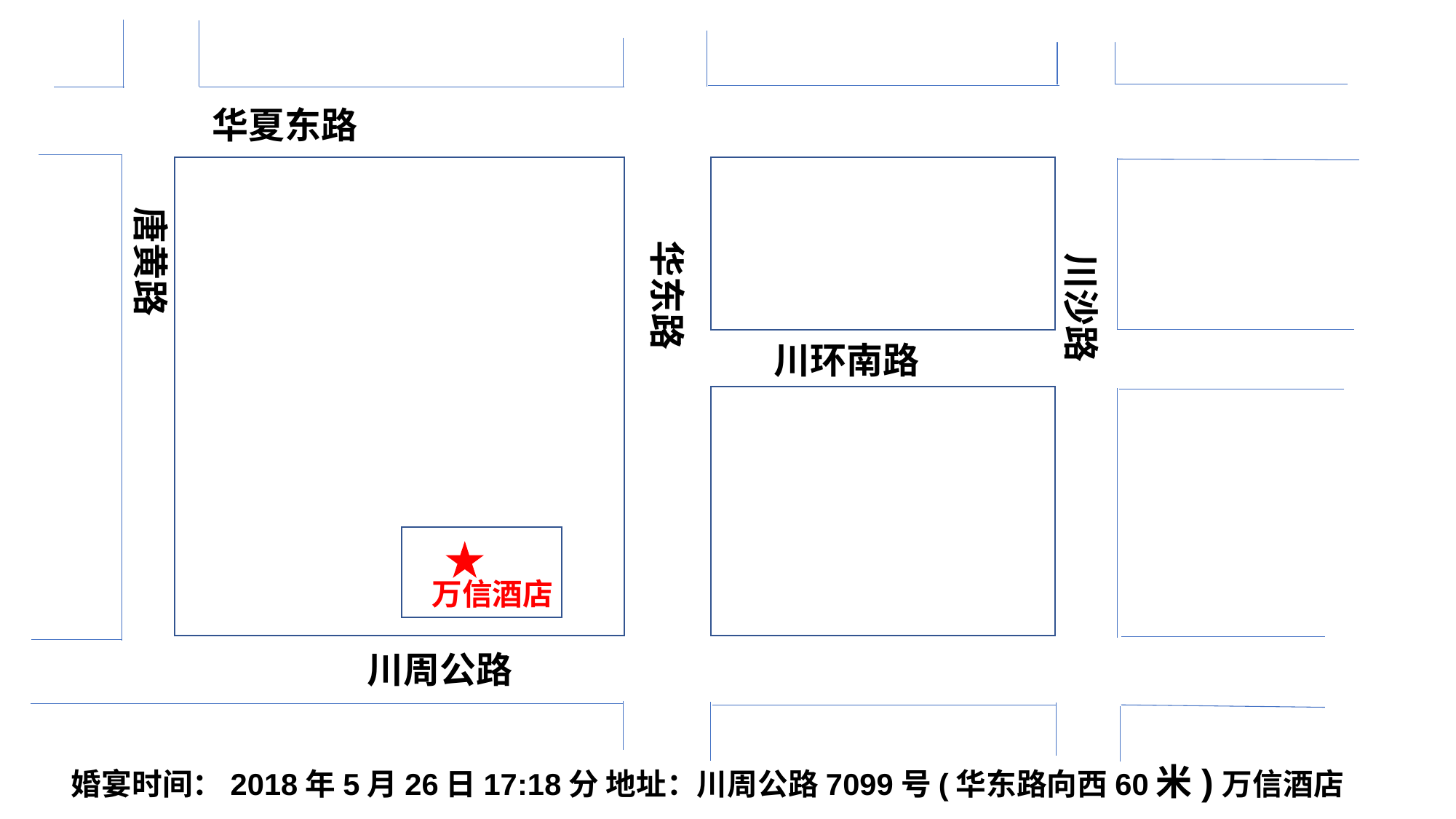

华夏东路

川环南路
川沙路
华东路

唐黄路

万信酒店
川周公路
婚宴时间：2018年5月26日17:18分 地址：川周公路7099号(华东路向西60米)万信酒店